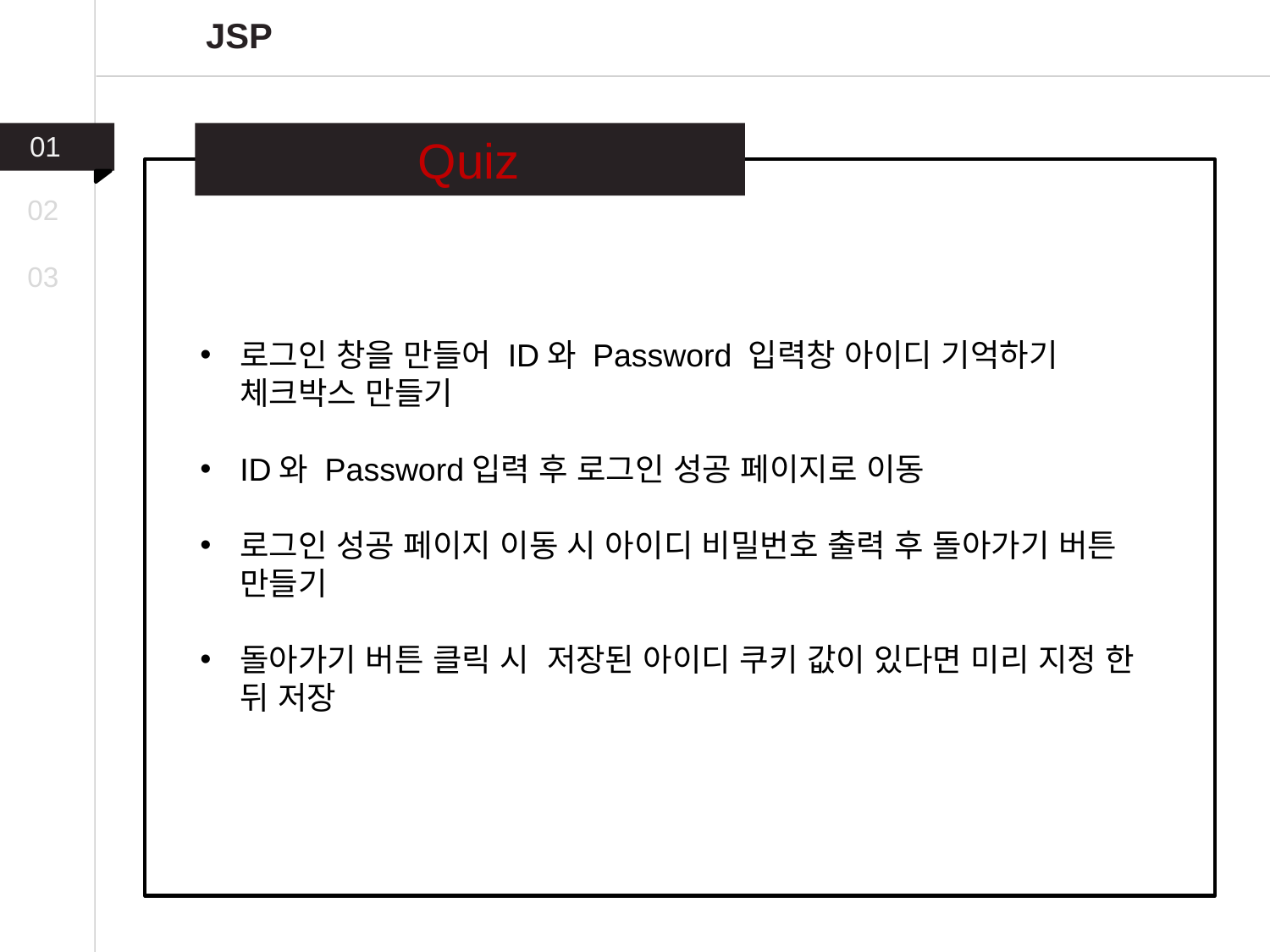

JSP
01

Quiz

02
03
로그인 창을 만들어 ID와 Password 입력창 아이디 기억하기 체크박스 만들기

ID와 Password입력 후 로그인 성공 페이지로 이동

로그인 성공 페이지 이동 시 아이디 비밀번호 출력 후 돌아가기 버튼 만들기

돌아가기 버튼 클릭 시  저장된 아이디 쿠키 값이 있다면 미리 지정 한 뒤 저장